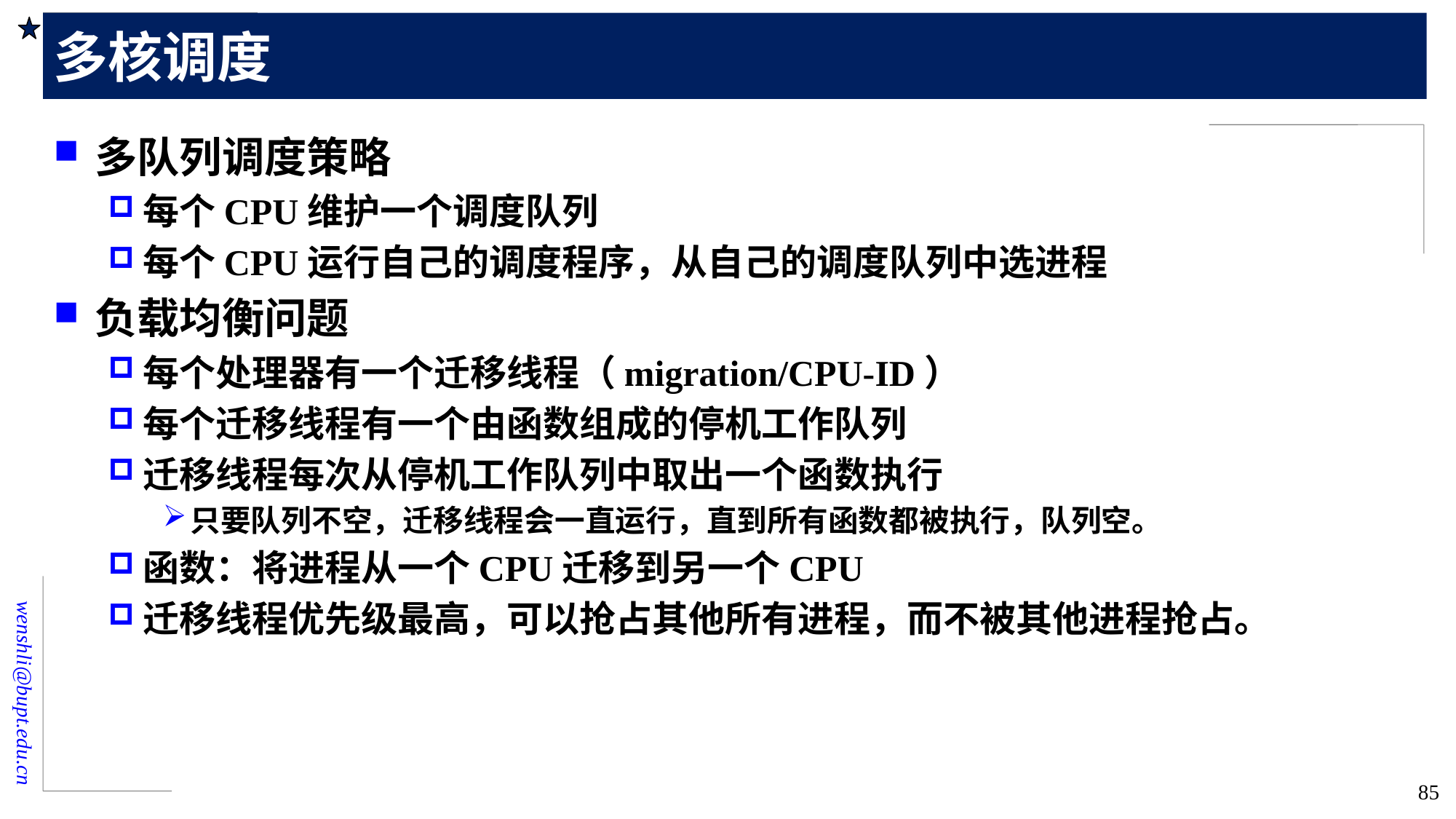

# 多核调度
多队列调度策略
每个CPU维护一个调度队列
每个CPU运行自己的调度程序，从自己的调度队列中选进程
负载均衡问题
每个处理器有一个迁移线程（migration/CPU-ID）
每个迁移线程有一个由函数组成的停机工作队列
迁移线程每次从停机工作队列中取出一个函数执行
只要队列不空，迁移线程会一直运行，直到所有函数都被执行，队列空。
函数：将进程从一个CPU迁移到另一个CPU
迁移线程优先级最高，可以抢占其他所有进程，而不被其他进程抢占。
85